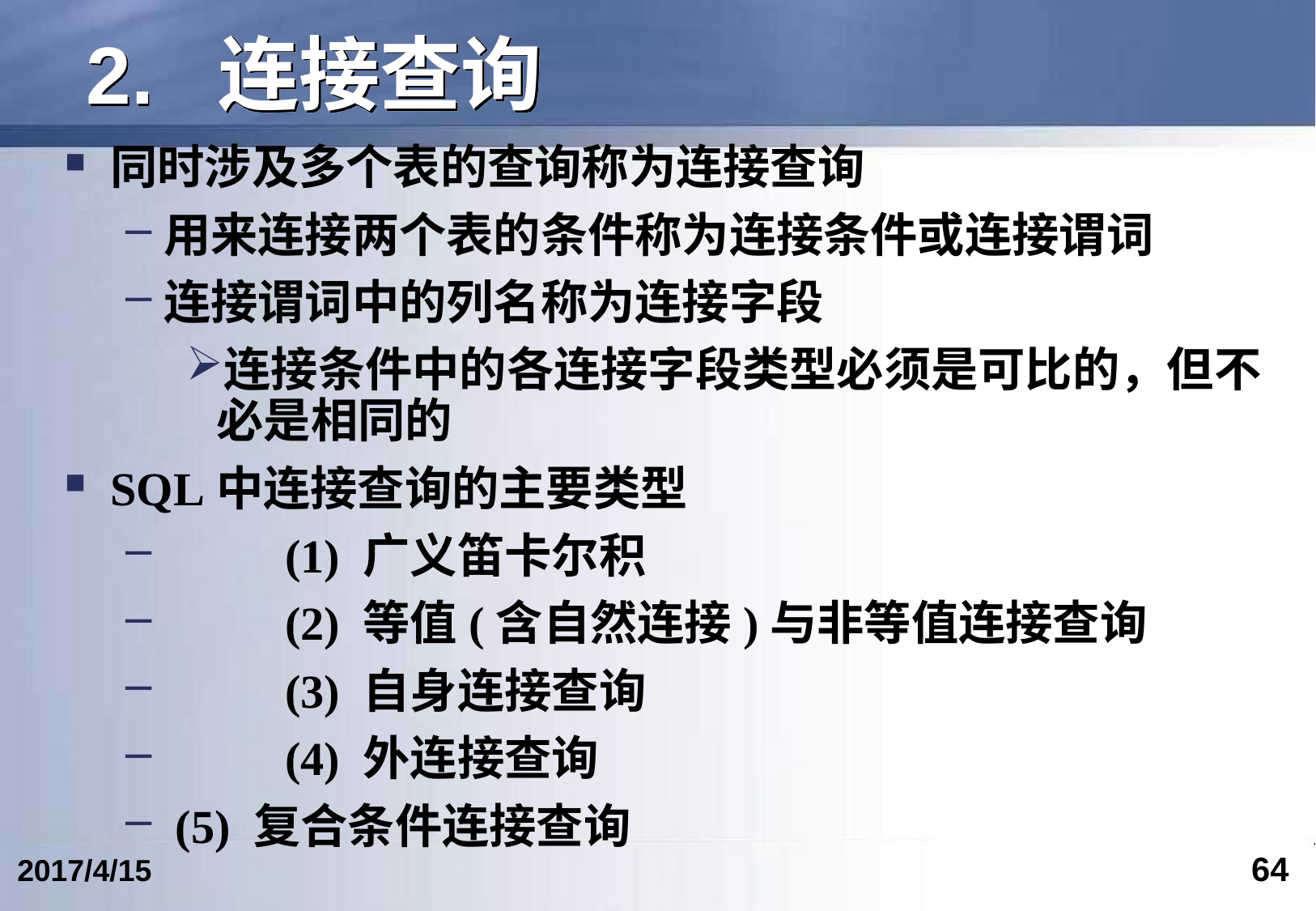

# 2.  连接查询
同时涉及多个表的查询称为连接查询
用来连接两个表的条件称为连接条件或连接谓词
连接谓词中的列名称为连接字段
连接条件中的各连接字段类型必须是可比的，但不必是相同的
SQL中连接查询的主要类型
 	(1) 广义笛卡尔积
 	(2) 等值(含自然连接)与非等值连接查询
 	(3) 自身连接查询
 	(4) 外连接查询
 (5) 复合条件连接查询
64
2017/4/15